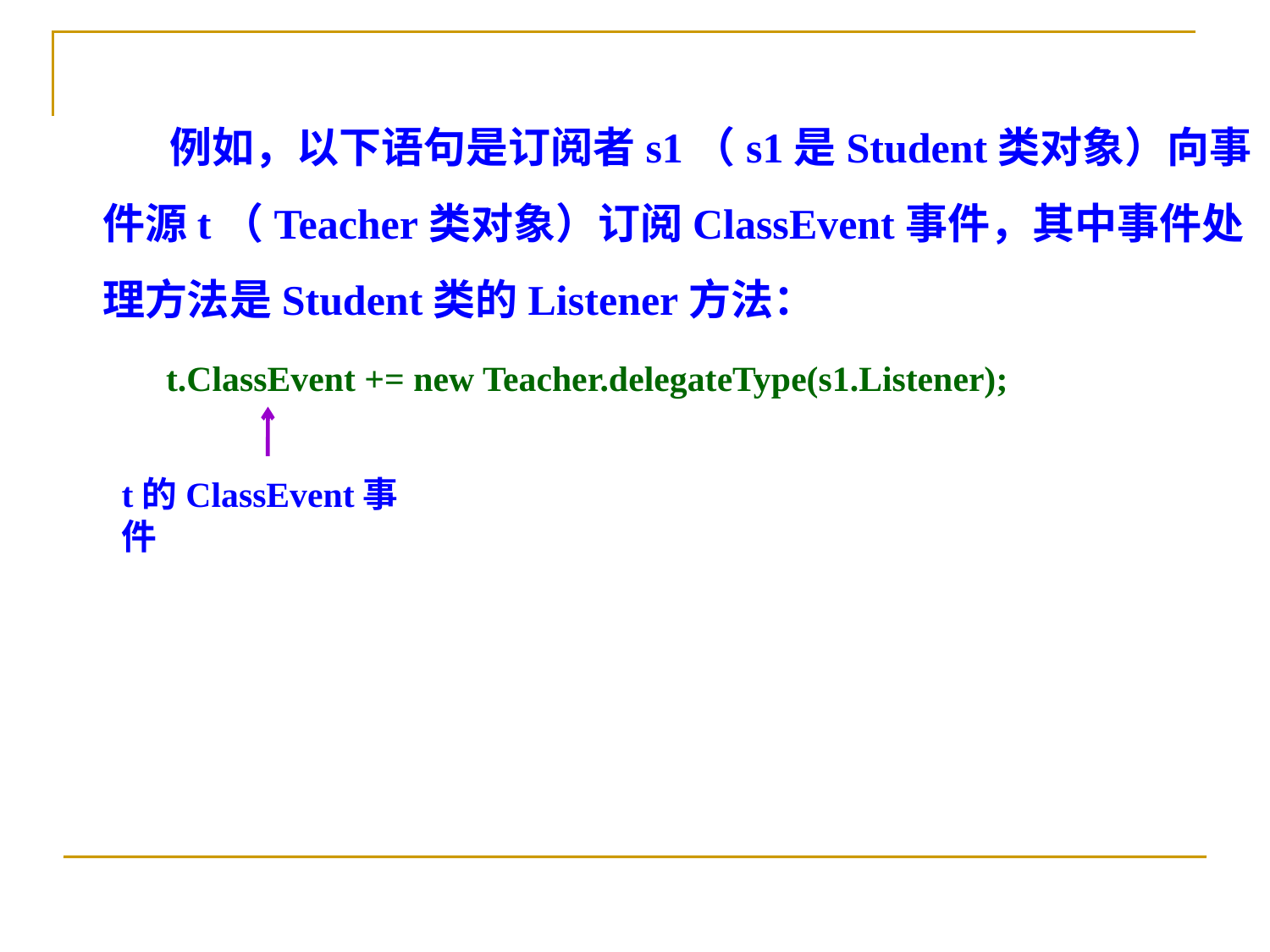

例如，以下语句是订阅者s1（s1是Student类对象）向事件源t（Teacher类对象）订阅ClassEvent事件，其中事件处理方法是Student类的Listener方法：
      t.ClassEvent += new Teacher.delegateType(s1.Listener);
t的ClassEvent事件